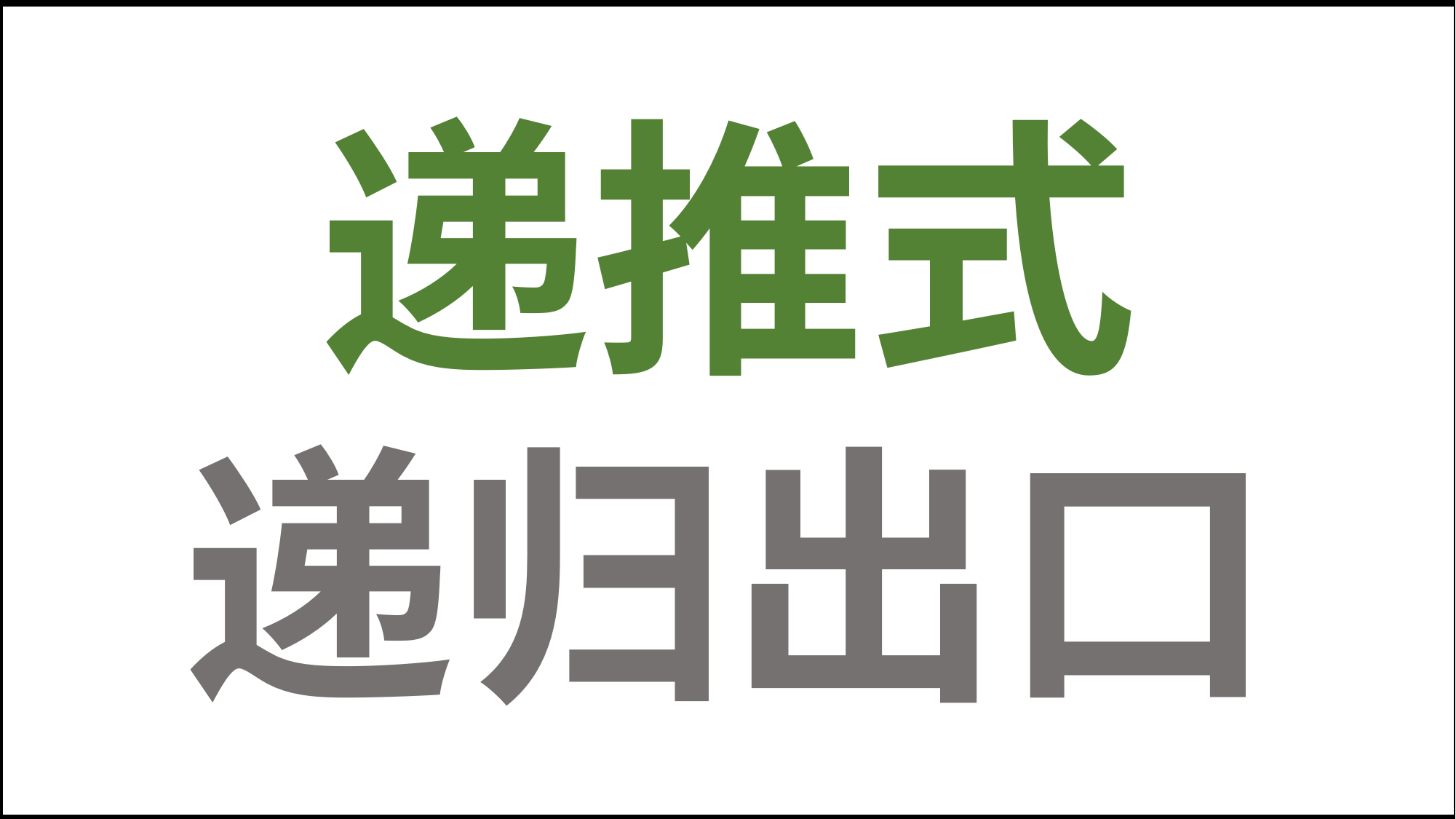

|  |
| --- |
|  |
| --- |
递推式
递归出口